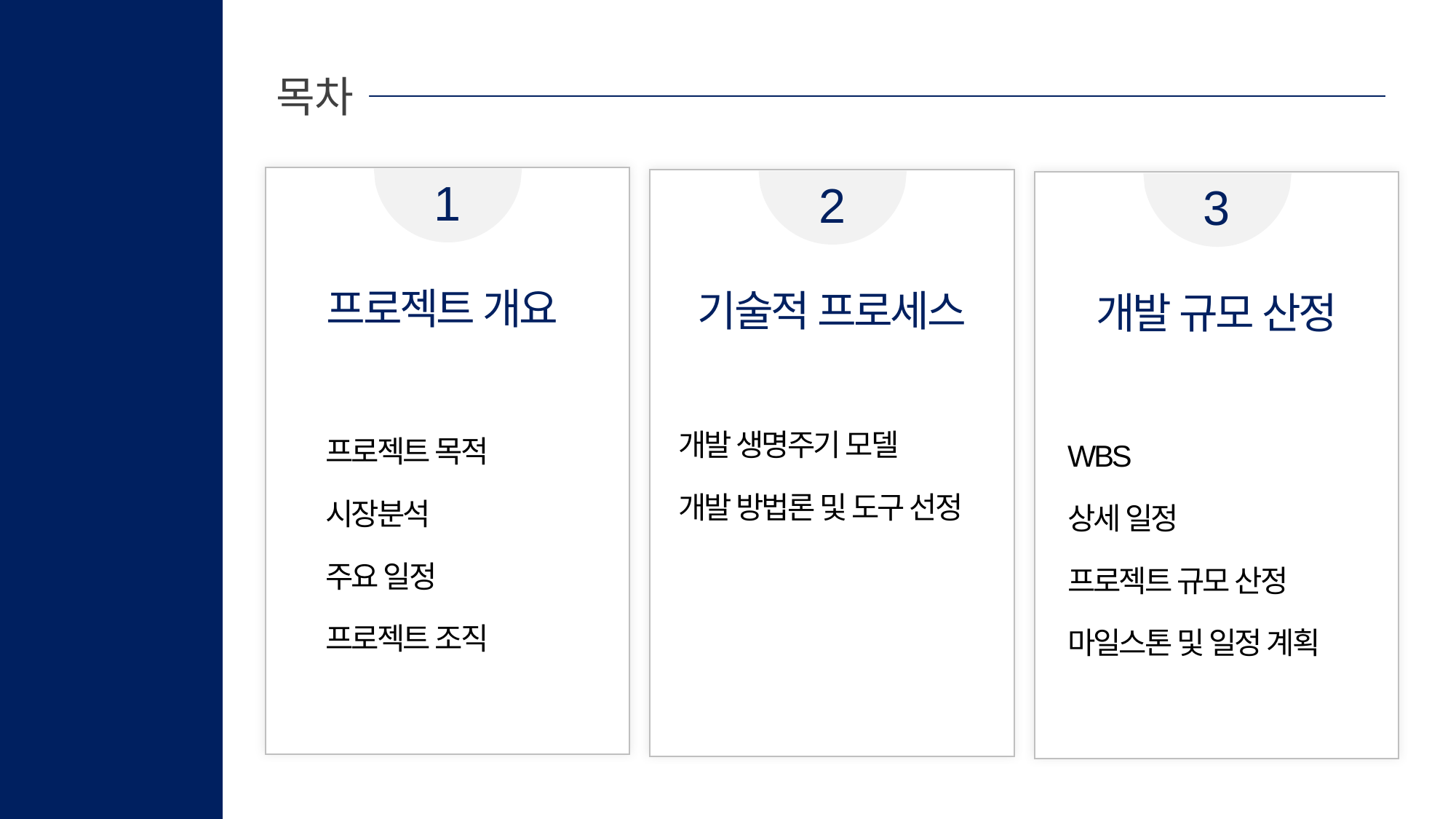

목차
프로젝트 개요
기술적 프로세스
개발 규모 산정
개발 생명주기 모델
개발 방법론 및 도구 선정
프로젝트 목적
시장분석
주요 일정
프로젝트 조직
WBS
상세 일정
프로젝트 규모 산정
마일스톤 및 일정 계획